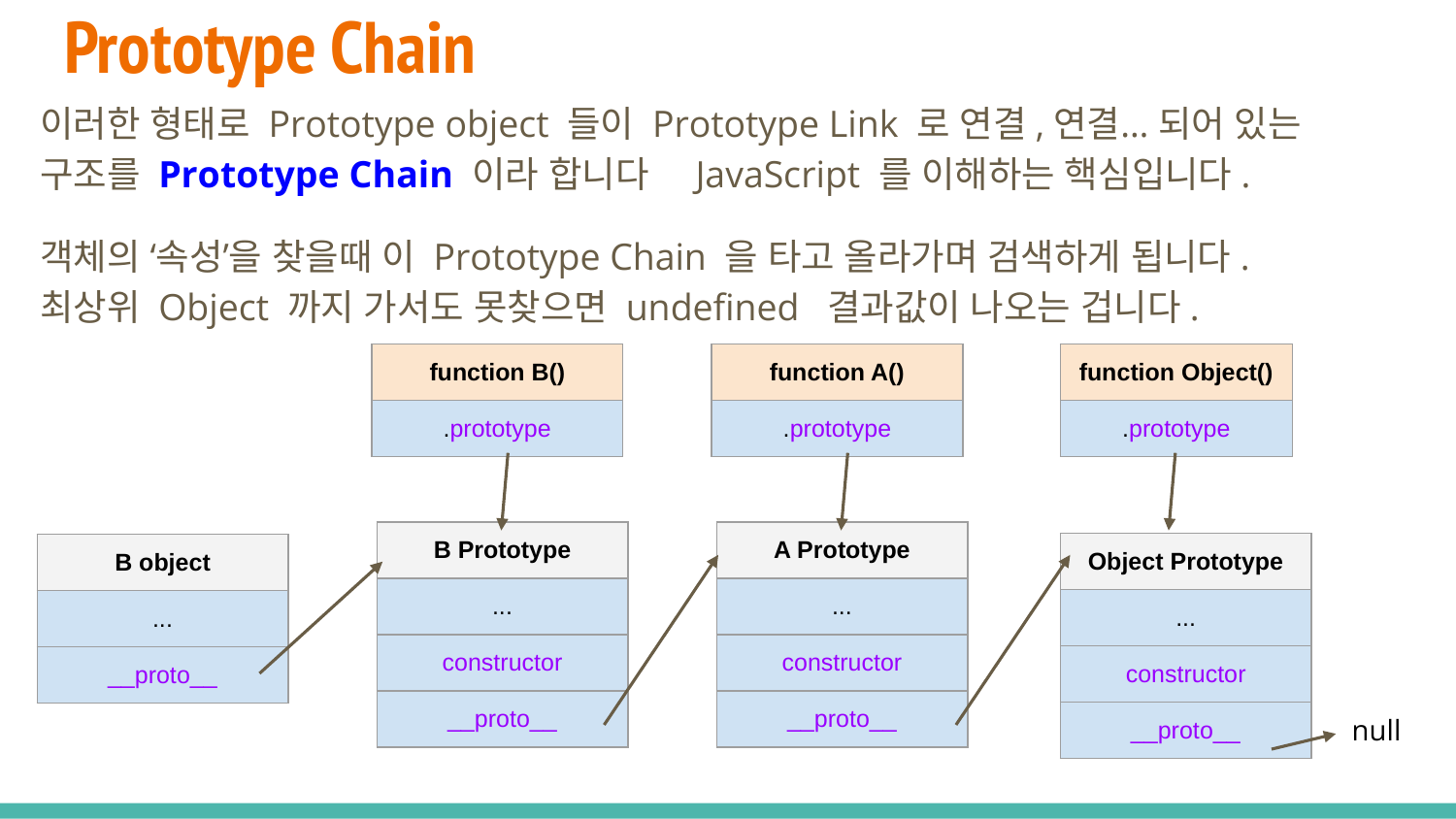

# Prototype Chain
이러한 형태로 Prototype object 들이 Prototype Link 로 연결,연결… 되어 있는 구조를 Prototype Chain 이라 합니다    JavaScript 를 이해하는 핵심입니다.
객체의 ‘속성’을 찾을때 이 Prototype Chain 을 타고 올라가며 검색하게 됩니다.
최상위 Object 까지 가서도 못찾으면 undefined  결과값이 나오는 겁니다.
| function B() |
| --- |
| .prototype |
| function A() |
| --- |
| .prototype |
| function Object() |
| --- |
| .prototype |
| B Prototype |
| --- |
| ... |
| constructor |
| \_\_proto\_\_ |
| A Prototype |
| --- |
| ... |
| constructor |
| \_\_proto\_\_ |
| Object Prototype |
| --- |
| ... |
| constructor |
| \_\_proto\_\_ |
| B object |
| --- |
| ... |
| \_\_proto\_\_ |
null